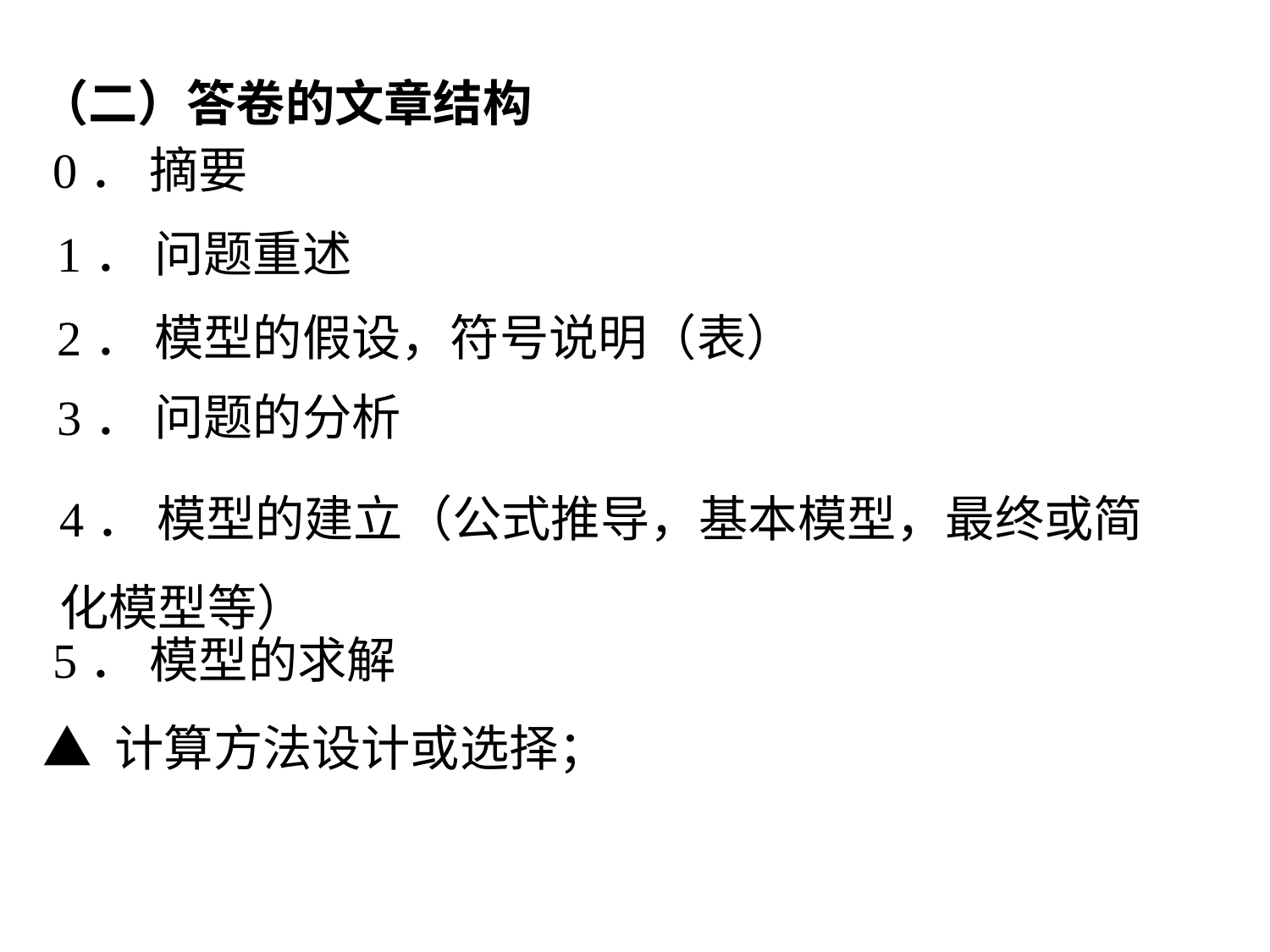

（二）答卷的文章结构
0． 摘要
1． 问题重述
2． 模型的假设，符号说明（表）
3． 问题的分析
4． 模型的建立（公式推导，基本模型，最终或简化模型等）
5． 模型的求解
▲ 计算方法设计或选择；